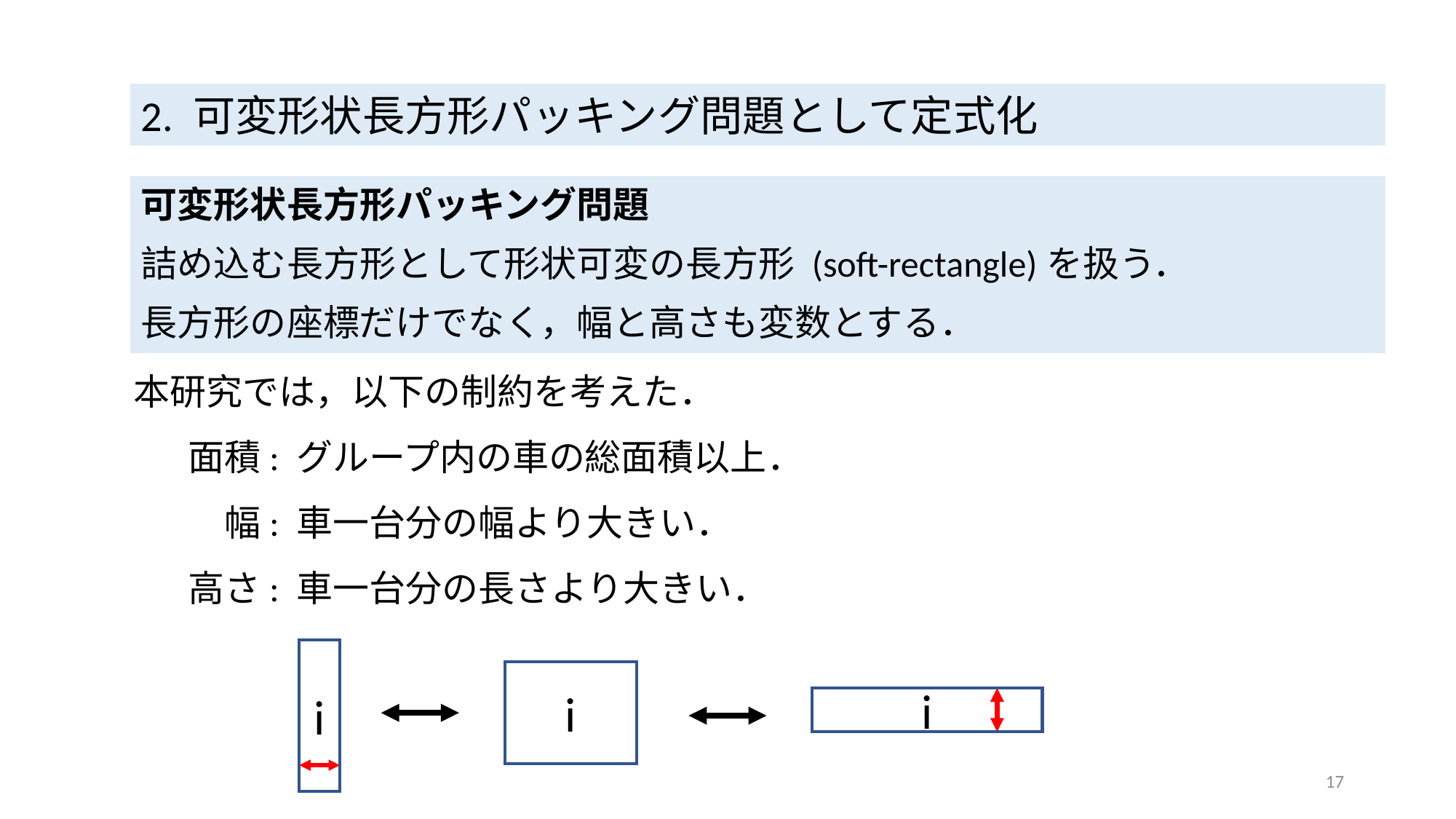

2. 可変形状長方形パッキング問題として定式化
可変形状長方形パッキング問題
詰め込む長方形として形状可変の長方形 (soft-rectangle)を扱う．
長方形の座標だけでなく，幅と高さも変数とする．
本研究では，以下の制約を考えた．
面積: グループ内の車の総面積以上．
　幅: 車一台分の幅より大きい．
高さ: 車一台分の長さより大きい．
i
i
i
17